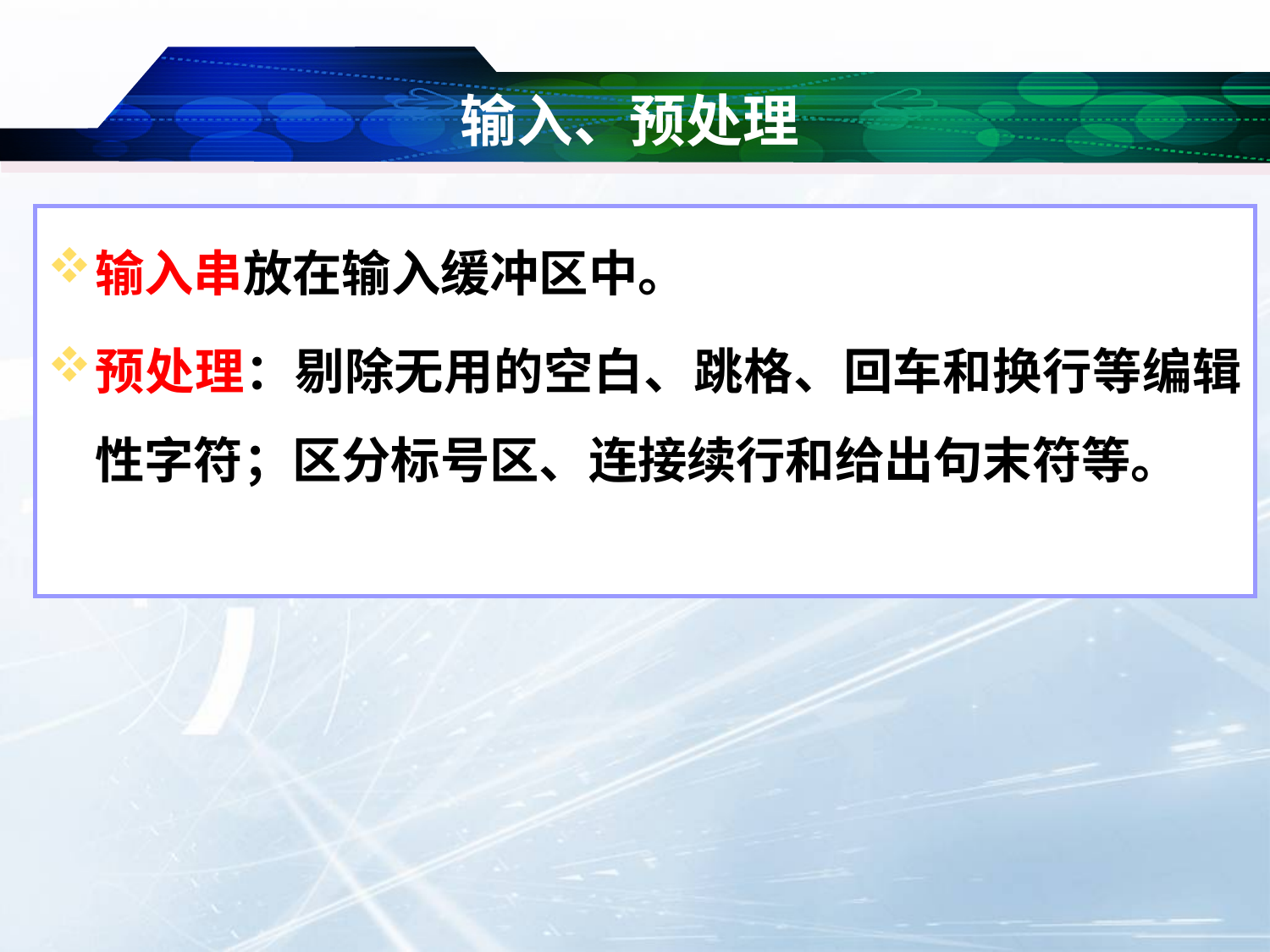

# 输入、预处理
输入串放在输入缓冲区中。
预处理：剔除无用的空白、跳格、回车和换行等编辑性字符；区分标号区、连接续行和给出句末符等。